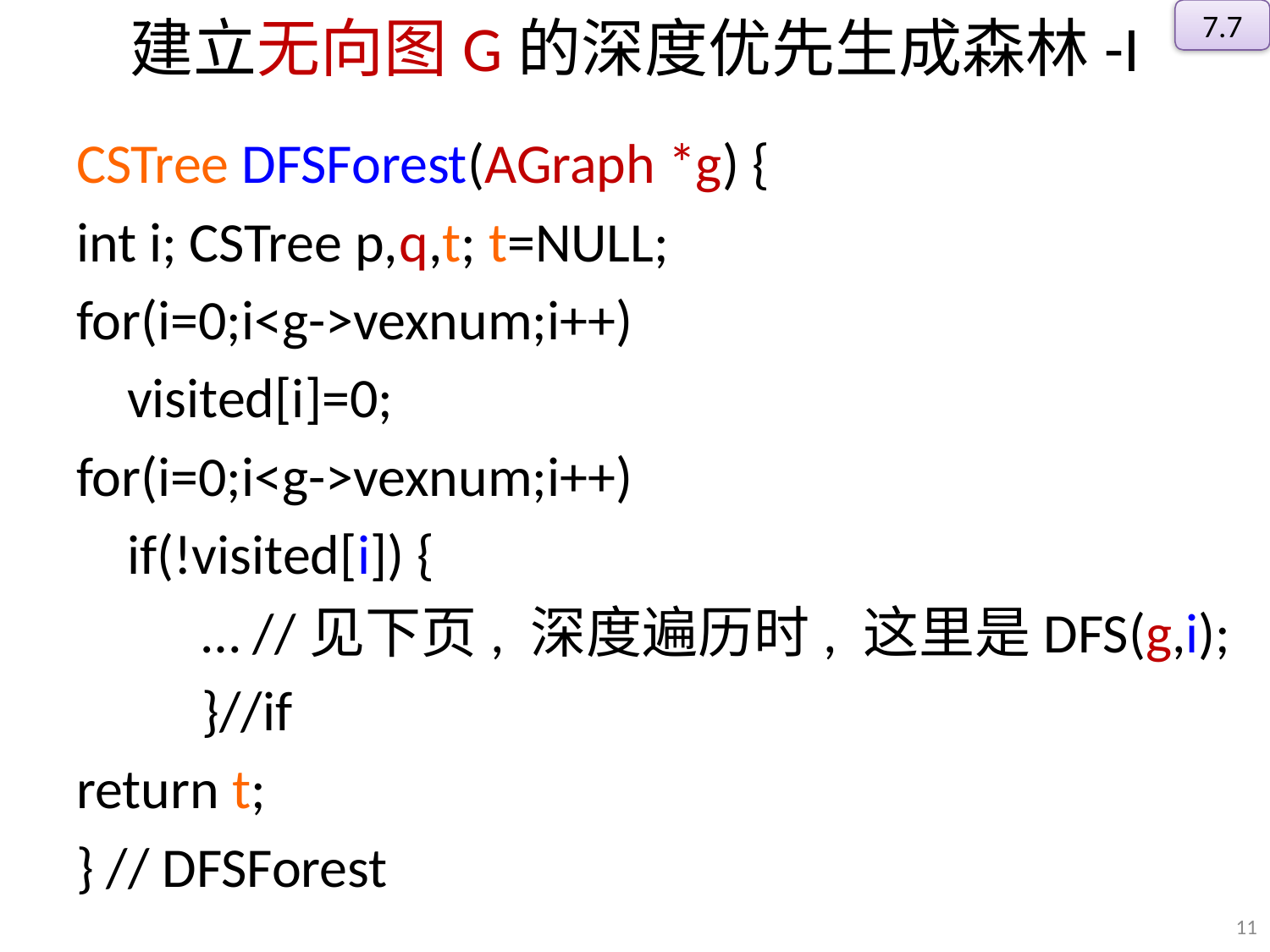

7.7
# 建立无向图G的深度优先生成森林-I
CSTree DFSForest(AGraph *g) {
int i; CSTree p,q,t; t=NULL;
for(i=0;i<g->vexnum;i++)
    visited[i]=0;
for(i=0;i<g->vexnum;i++)
    if(!visited[i]) {
	… //见下页, 深度遍历时, 这里是DFS(g,i);
	}//if
return t;
} // DFSForest

11